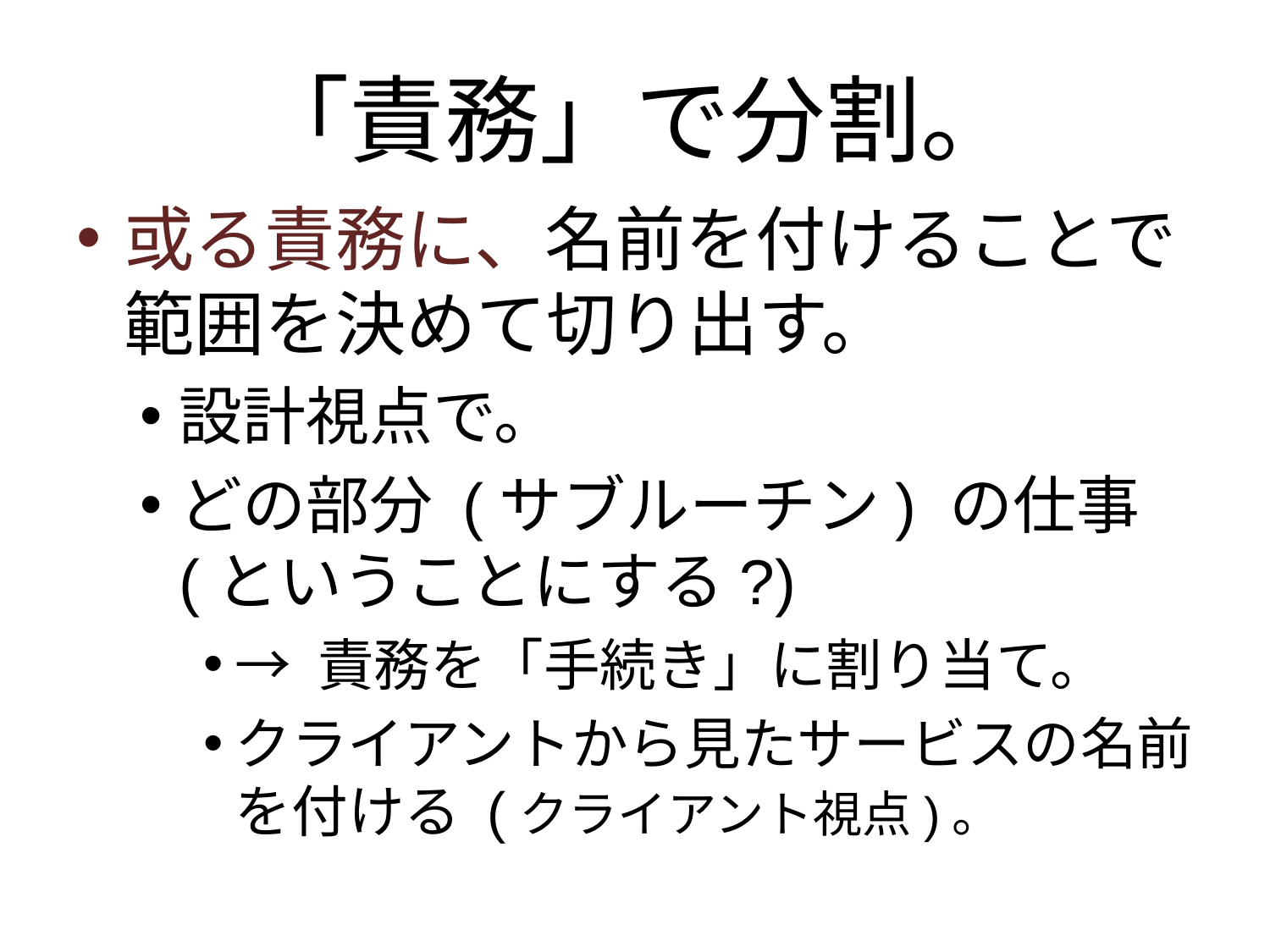

# 「責務」で分割。
或る責務に、名前を付けることで範囲を決めて切り出す。
設計視点で。
どの部分 (サブルーチン) の仕事 (ということにする?)
→ 責務を「手続き」に割り当て。
クライアントから見たサービスの名前を付ける (クライアント視点)。